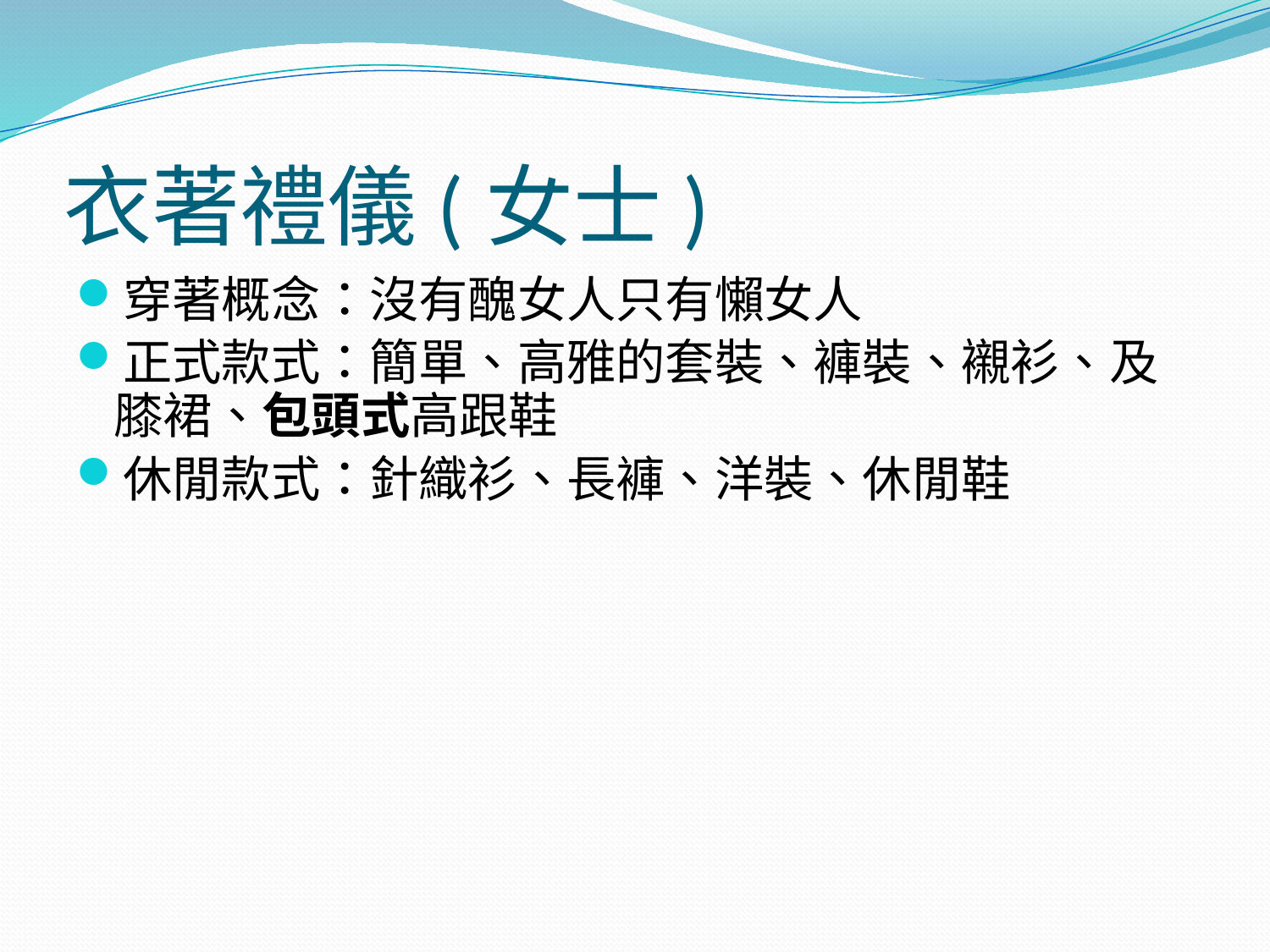

# 衣著禮儀(女士)
穿著概念：沒有醜女人只有懶女人
正式款式：簡單、高雅的套裝、褲裝、襯衫、及膝裙、包頭式高跟鞋
休閒款式：針織衫、長褲、洋裝、休閒鞋